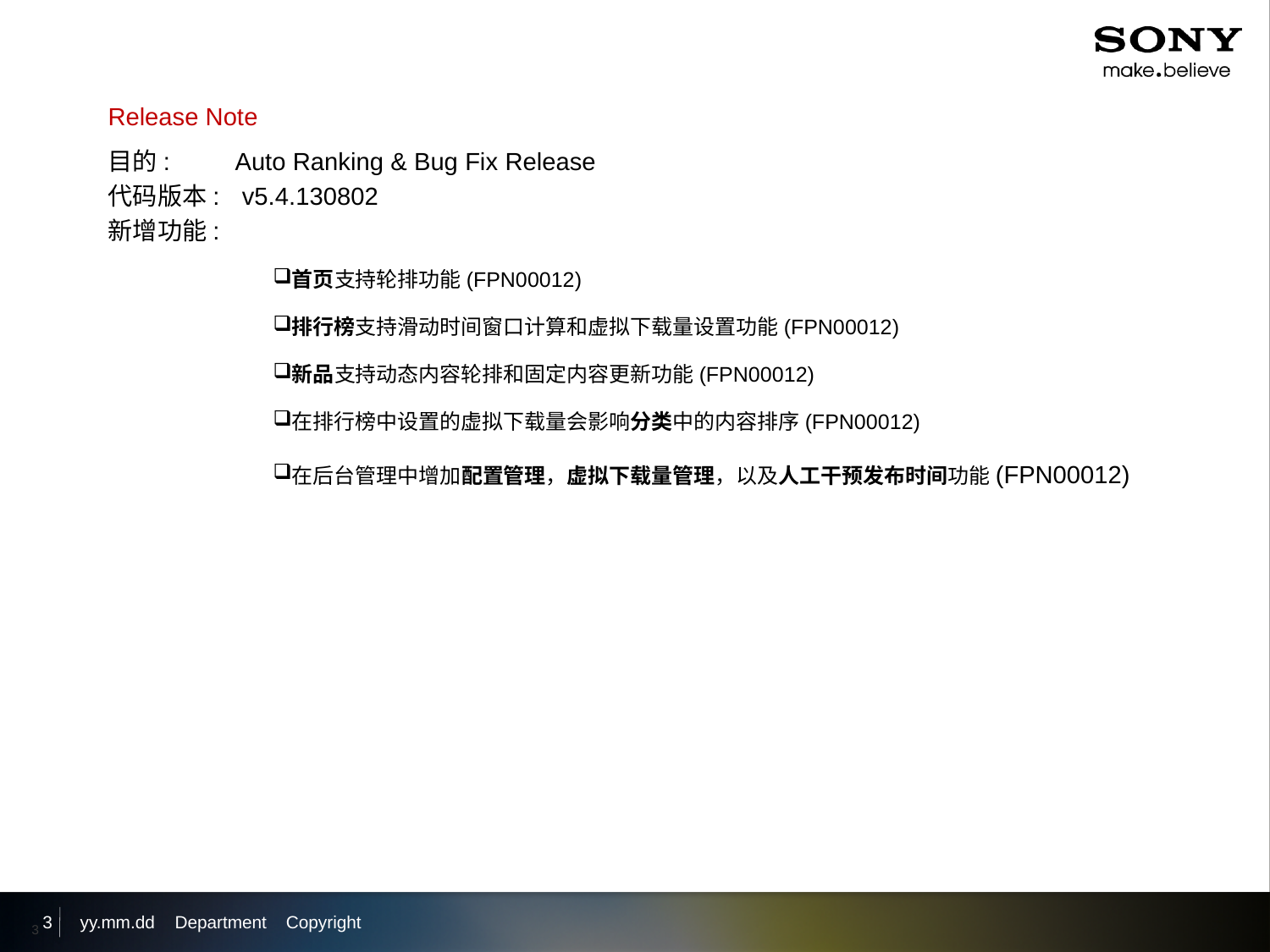

Release Note

目的:     	Auto Ranking & Bug Fix Release
代码版本:	 v5.4.130802
新增功能:
首页支持轮排功能(FPN00012)
排行榜支持滑动时间窗口计算和虚拟下载量设置功能(FPN00012)
新品支持动态内容轮排和固定内容更新功能(FPN00012)
在排行榜中设置的虚拟下载量会影响分类中的内容排序(FPN00012)
在后台管理中增加配置管理，虚拟下载量管理，以及人工干预发布时间功能(FPN00012)

3
yy.mm.dd
Department    Copyright